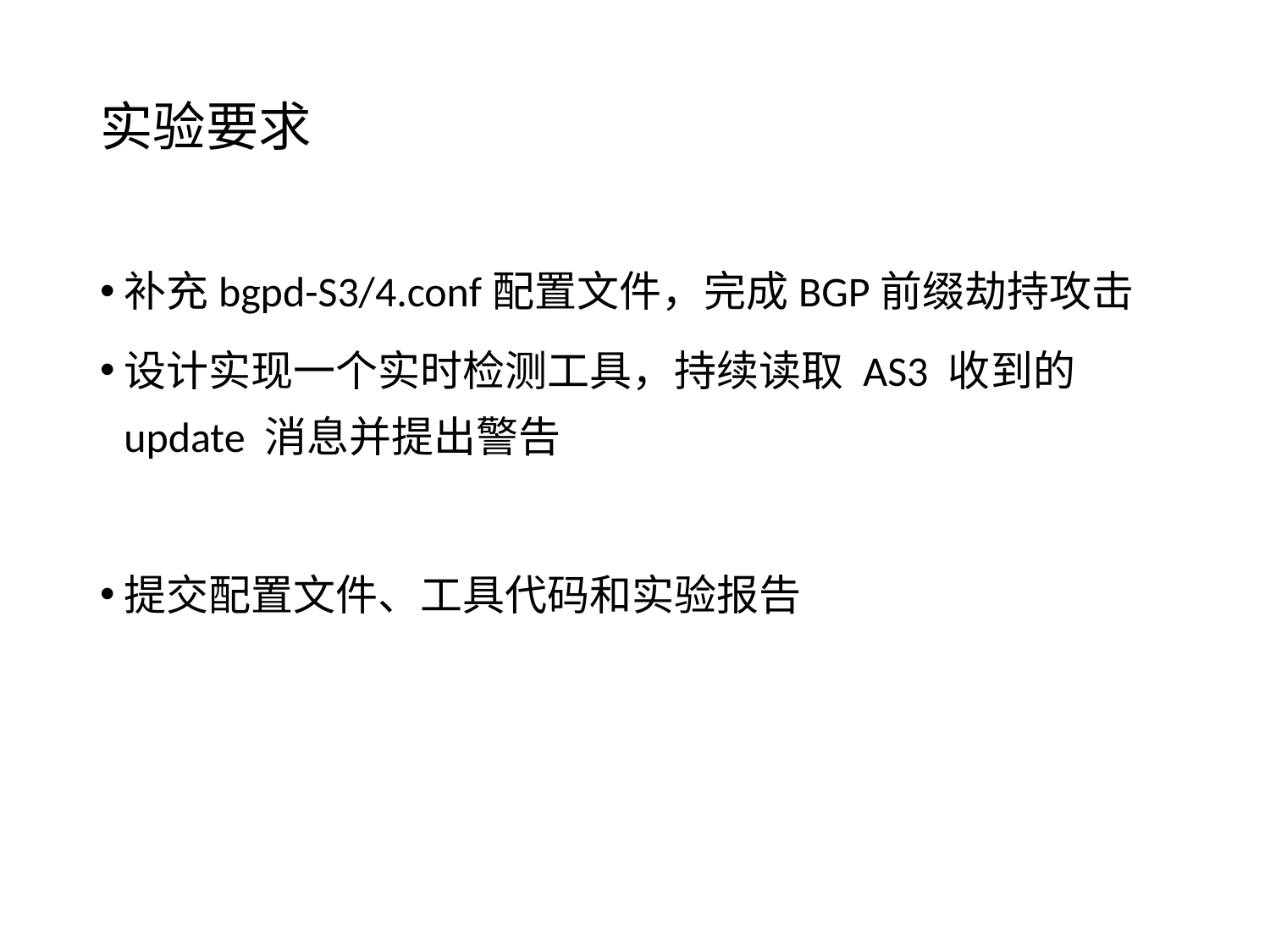

# 实验要求
补充bgpd-S3/4.conf配置文件，完成BGP前缀劫持攻击
设计实现一个实时检测工具，持续读取 AS3 收到的 update 消息并提出警告

提交配置文件、工具代码和实验报告
33